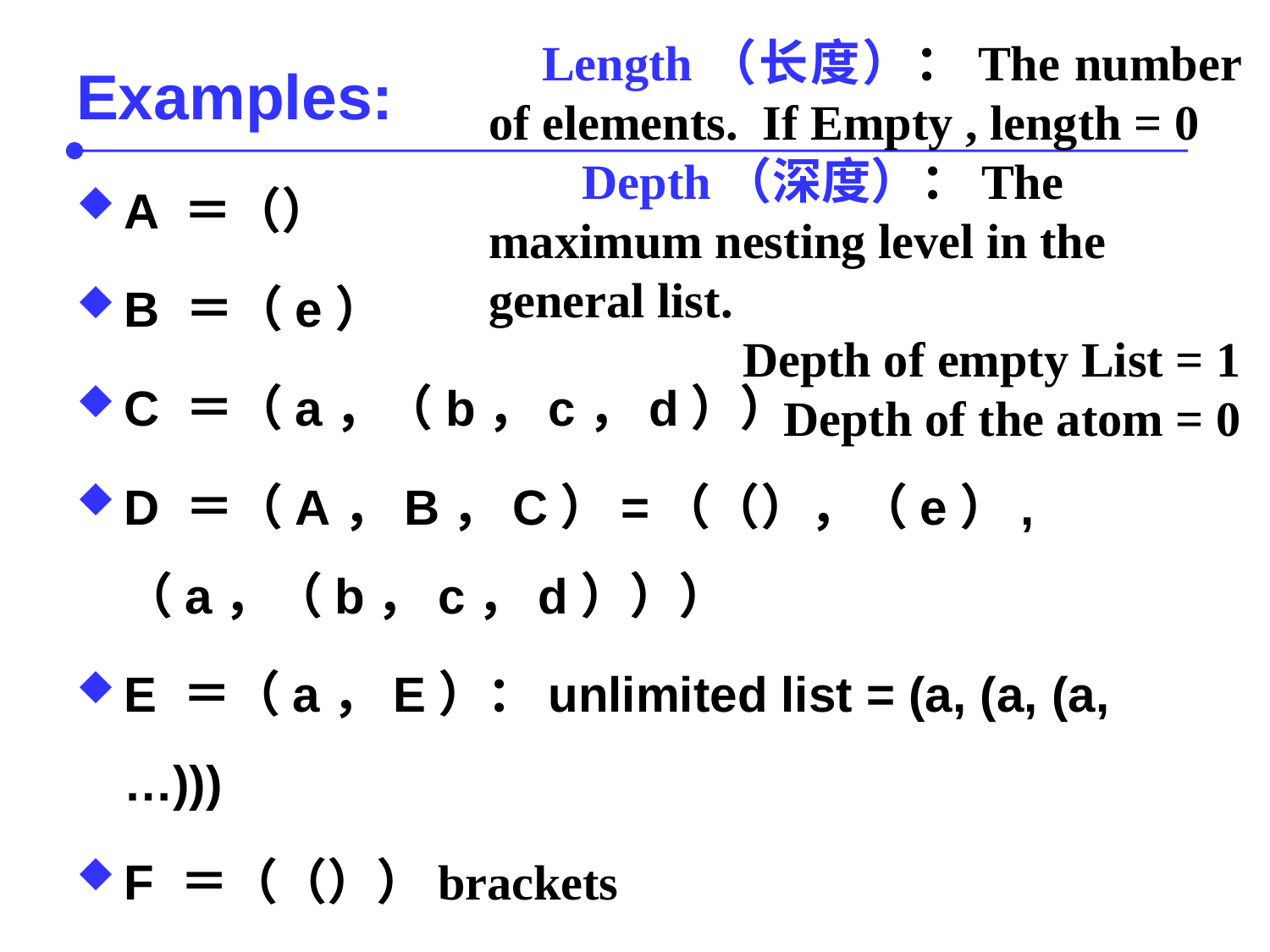

Length（长度）：The number of elements.  If Empty , length = 0
    Depth（深度）：The maximum nesting level in the general list.
Depth of empty List = 1
 Depth of the atom = 0
# Examples:
A ＝（）
B ＝（e）
C ＝（a，（b，c，d））
D ＝（A，B，C）=（（），（e）,（a，（b，c，d）））
E ＝（a，E）：unlimited list = (a, (a, (a, …)))
F ＝（（））brackets
31